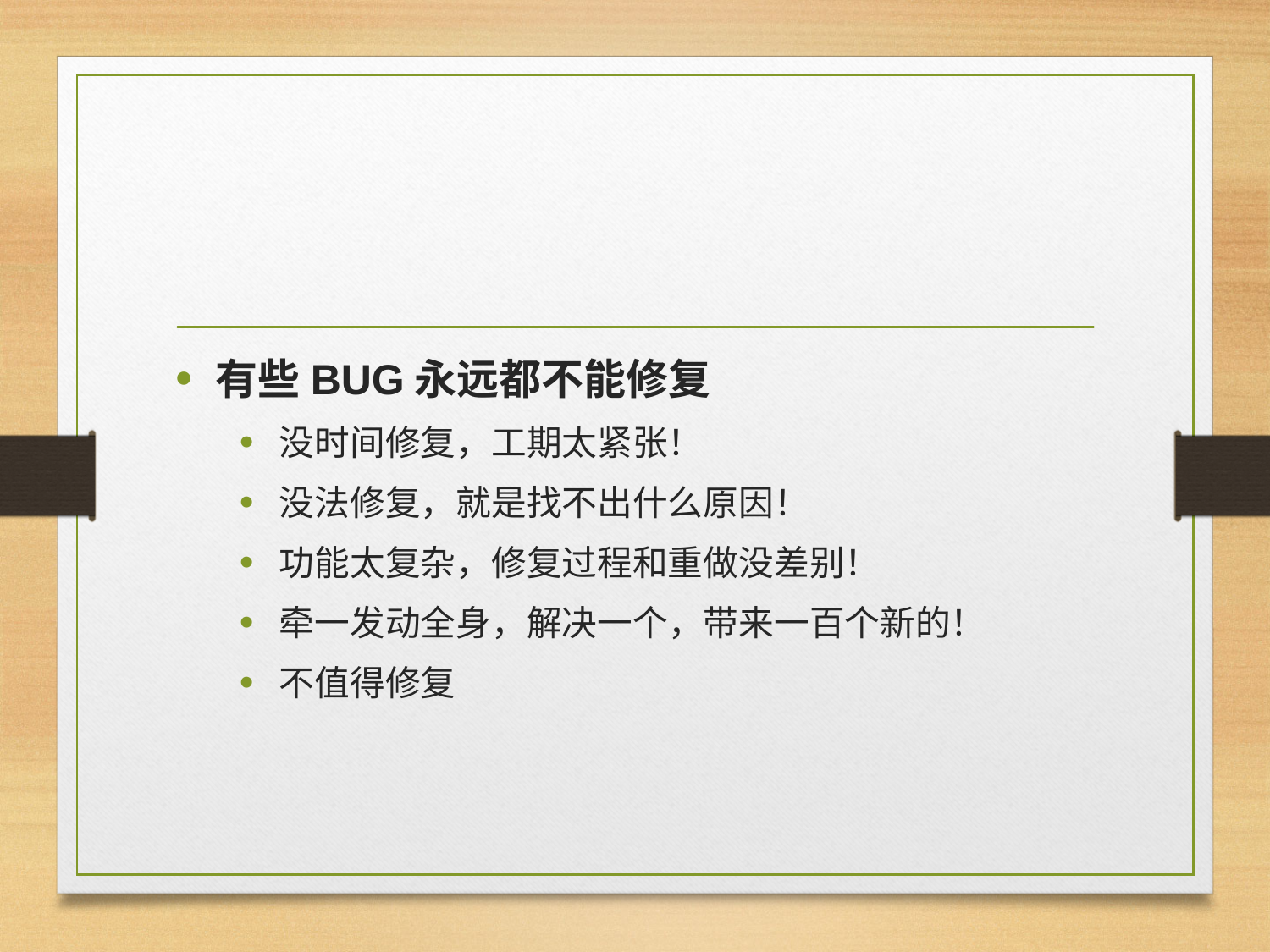

有些BUG永远都不能修复
没时间修复，工期太紧张！
没法修复，就是找不出什么原因！
功能太复杂，修复过程和重做没差别！
牵一发动全身，解决一个，带来一百个新的！
不值得修复